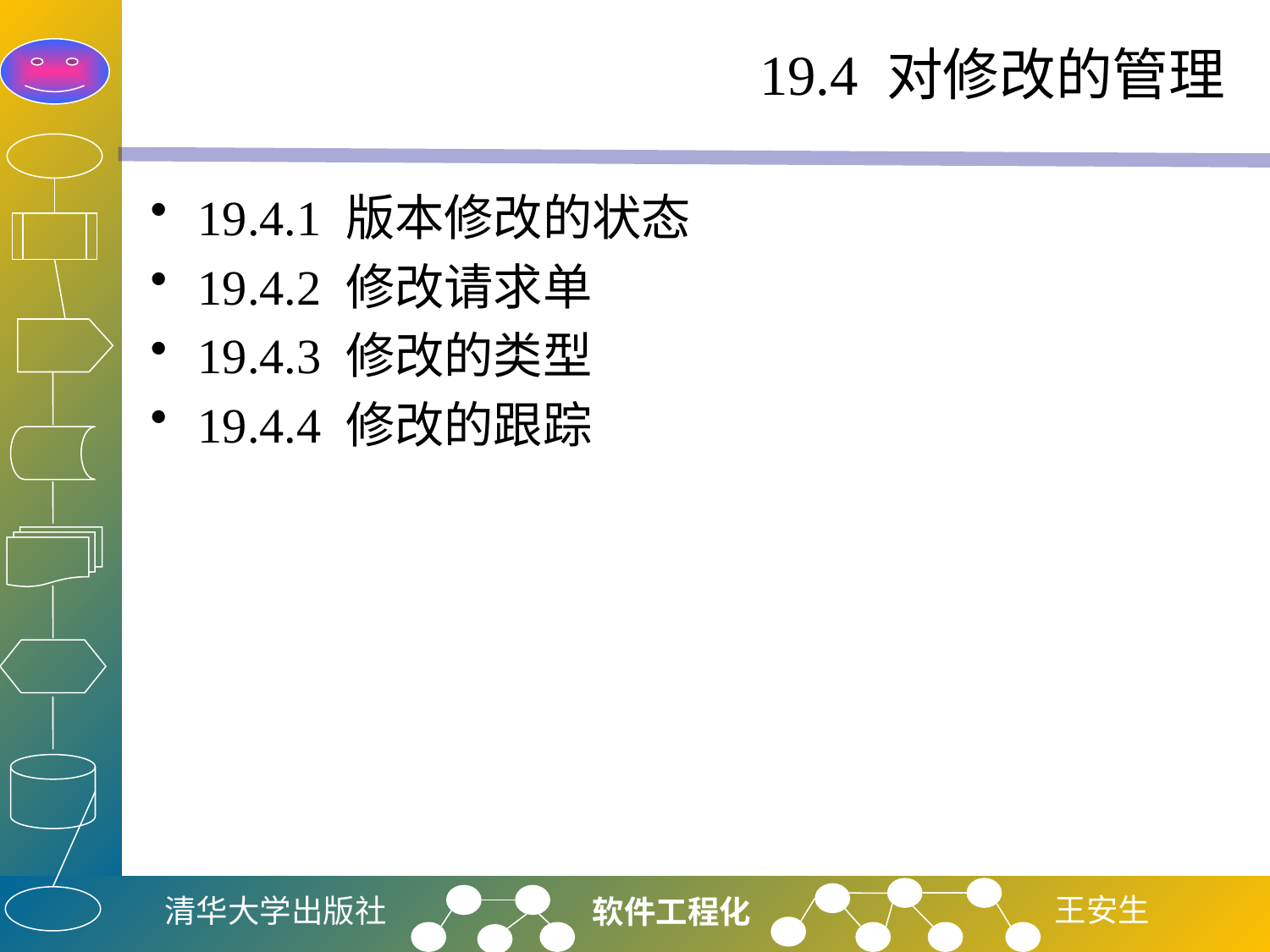

# 19.4 对修改的管理
19.4.1 版本修改的状态
19.4.2 修改请求单
19.4.3 修改的类型
19.4.4 修改的跟踪